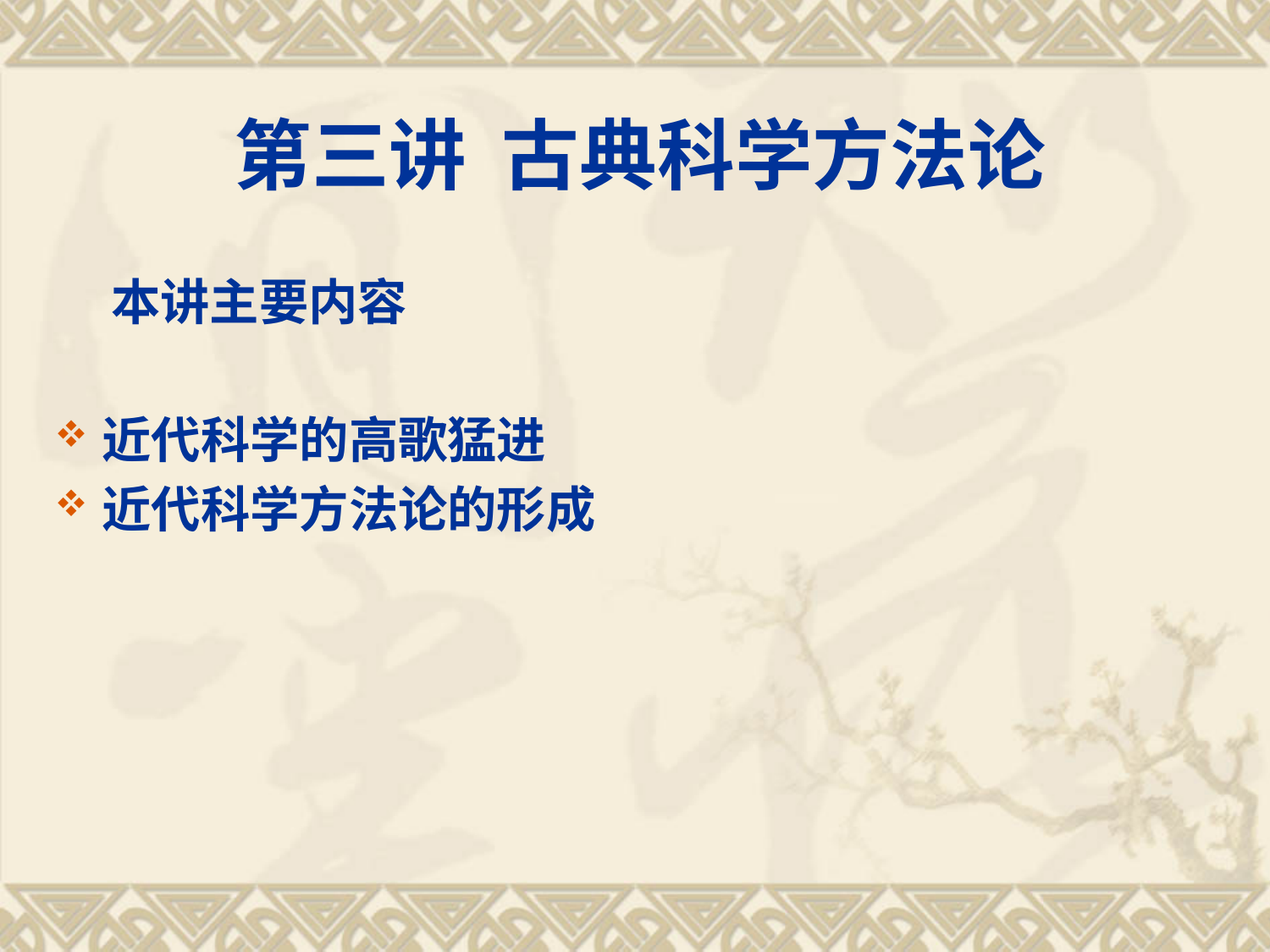

# 第三讲  古典科学方法论
    本讲主要内容

近代科学的高歌猛进
近代科学方法论的形成